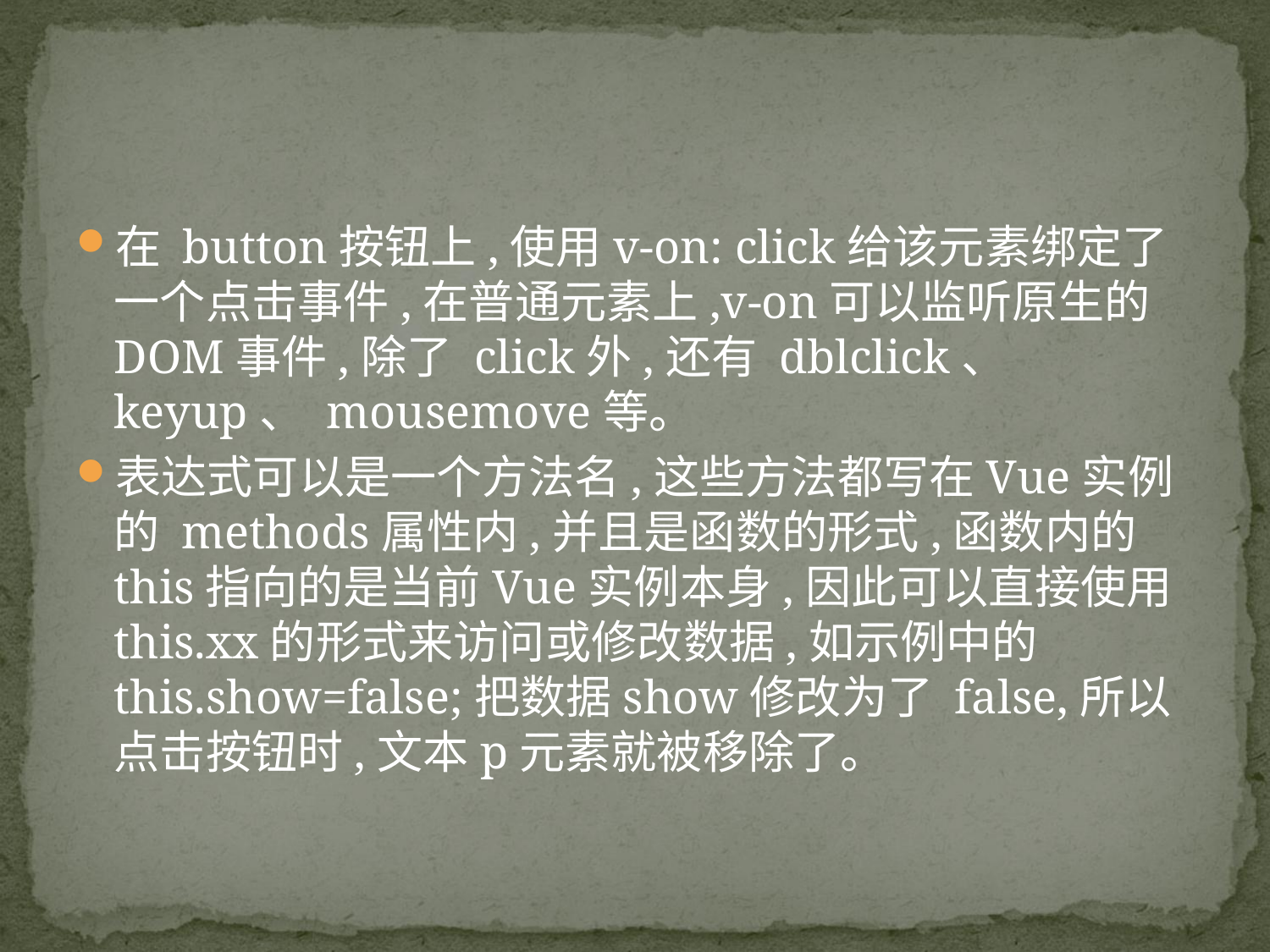

#
在 button按钮上,使用v-on: click给该元素绑定了一个点击事件,在普通元素上,v-on可以监听原生的DOM事件,除了 click外,还有 dblclick、 keyup、 mousemove等。
表达式可以是一个方法名,这些方法都写在Vue实例的 methods属性内,并且是函数的形式,函数内的this指向的是当前Vue实例本身,因此可以直接使用this.xx的形式来访问或修改数据,如示例中的this.show=false;把数据show修改为了 false,所以点击按钮时,文本p元素就被移除了。